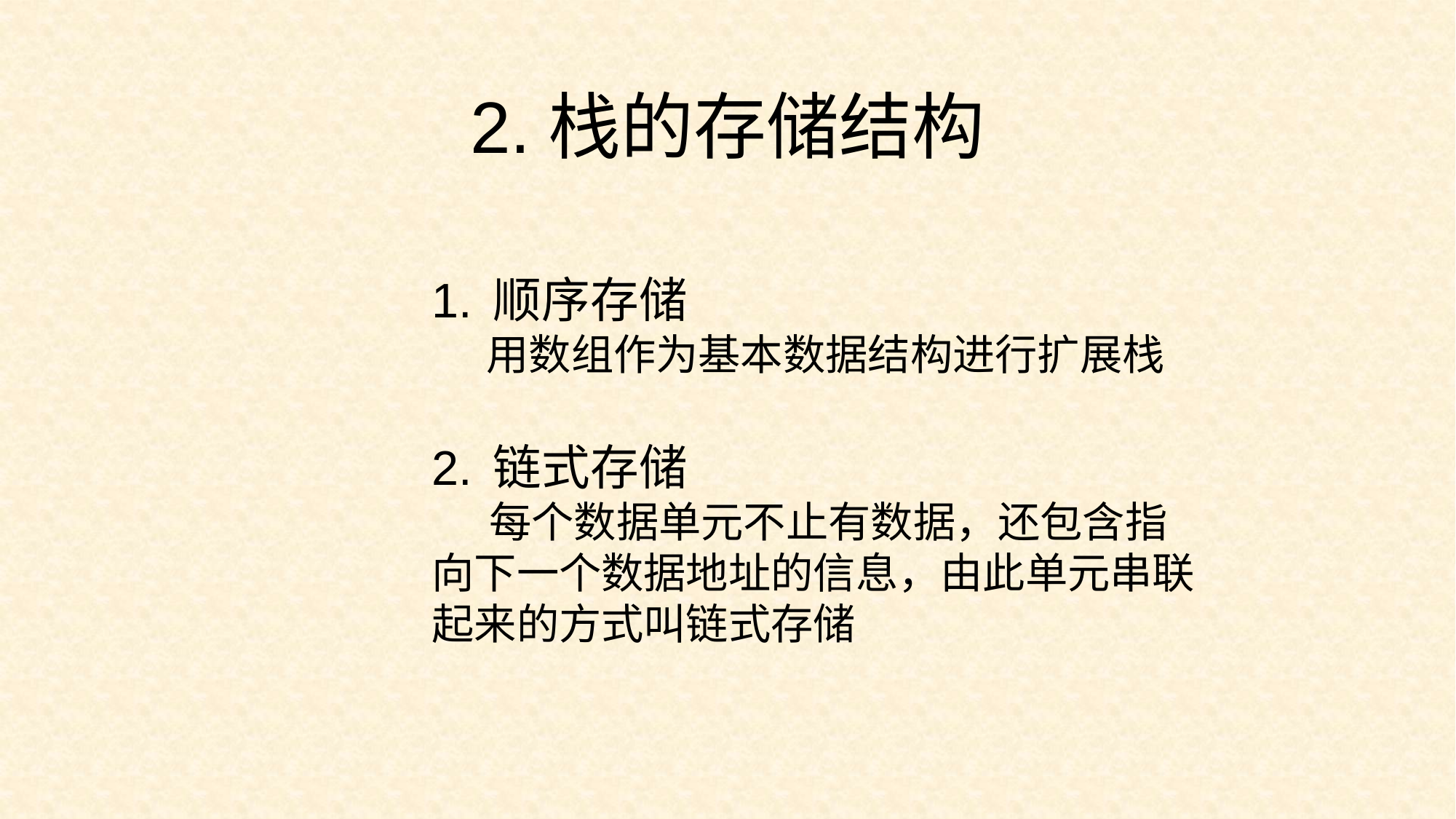

2.栈的存储结构
顺序存储
用数组作为基本数据结构进行扩展栈

链式存储
     每个数据单元不止有数据，还包含指向下一个数据地址的信息，由此单元串联起来的方式叫链式存储